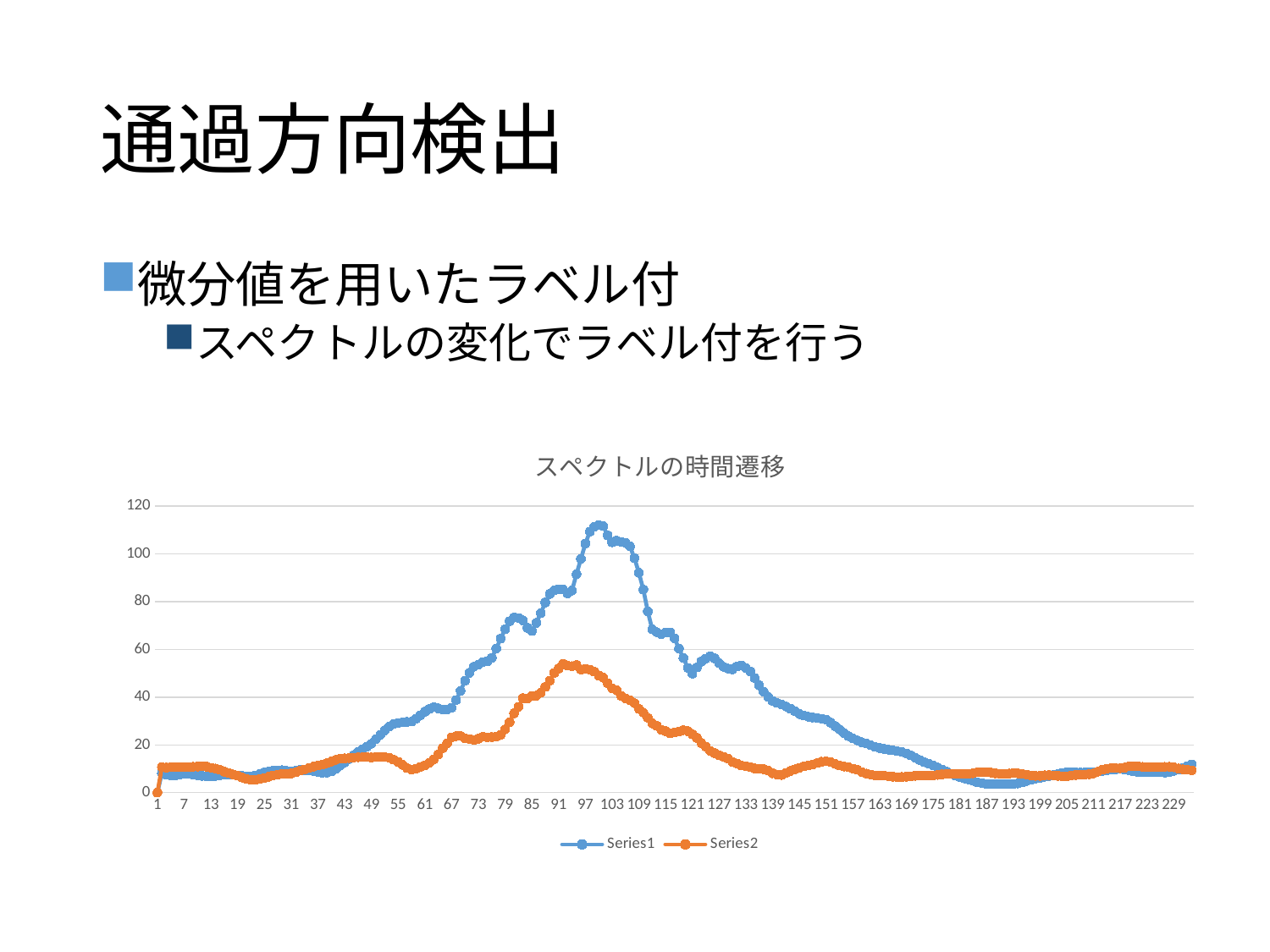

# 通過方向検出
微分値を用いたラベル付
スペクトルの変化でラベル付を行う

### Chart: スペクトルの時間遷移

| Category |  |  |
|---|---|---|